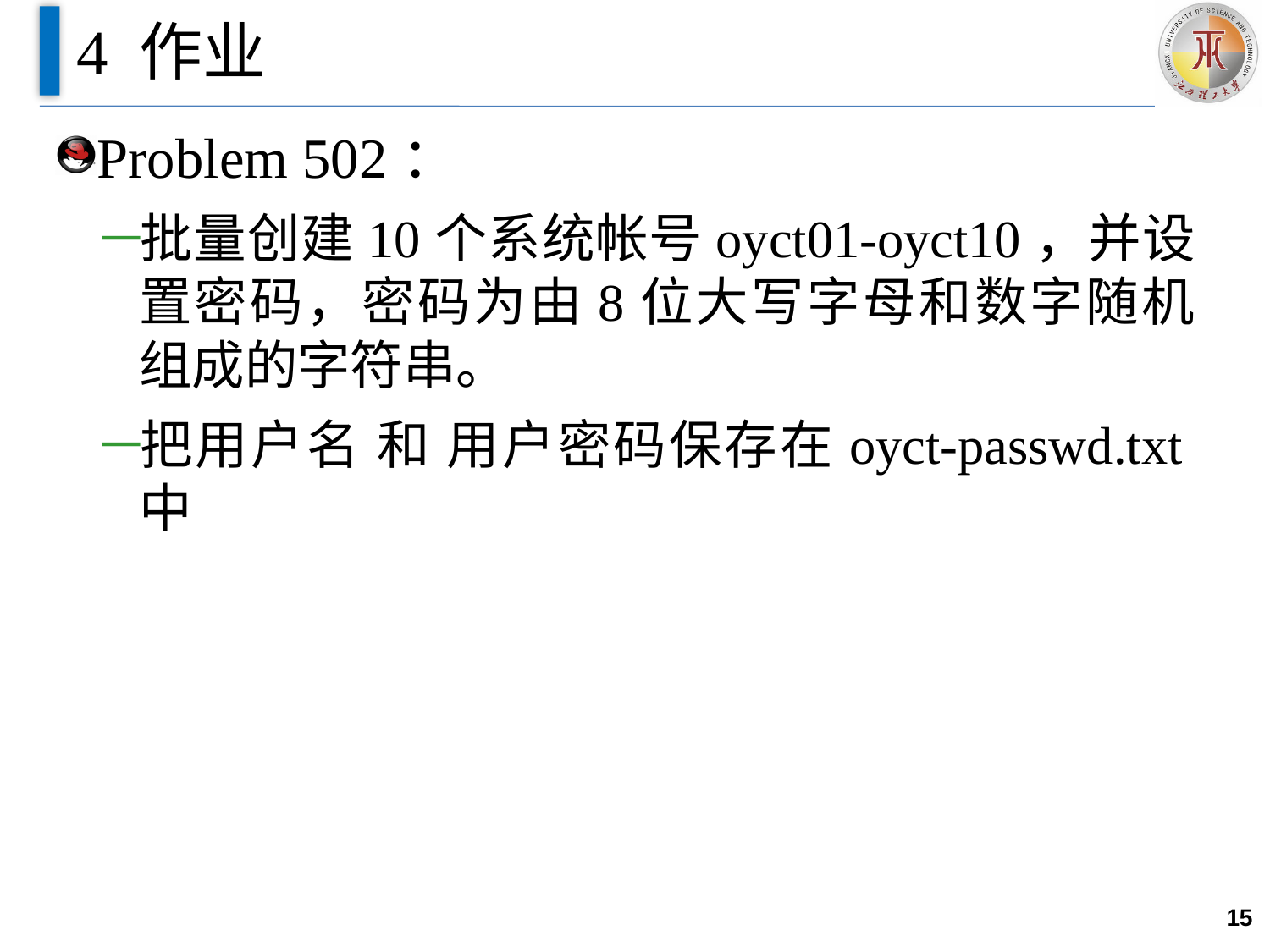

# 4 作业
Problem 502：
批量创建10个系统帐号oyct01-oyct10，并设置密码，密码为由8位大写字母和数字随机组成的字符串。
把用户名 和 用户密码保存在oyct-passwd.txt中
15